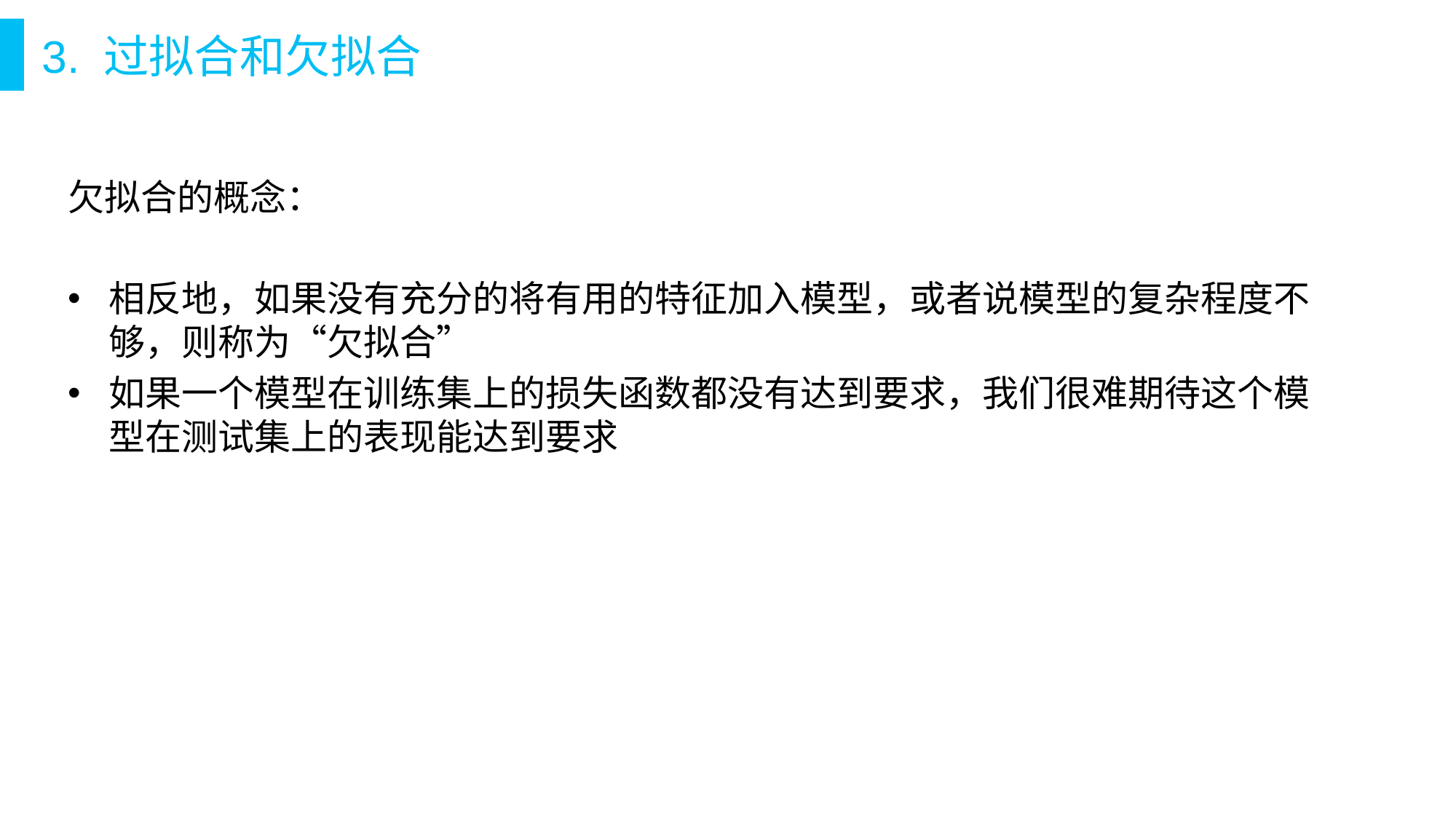

# 3. 过拟合和欠拟合
欠拟合的概念：

相反地，如果没有充分的将有用的特征加入模型，或者说模型的复杂程度不够，则称为“欠拟合”
如果一个模型在训练集上的损失函数都没有达到要求，我们很难期待这个模型在测试集上的表现能达到要求